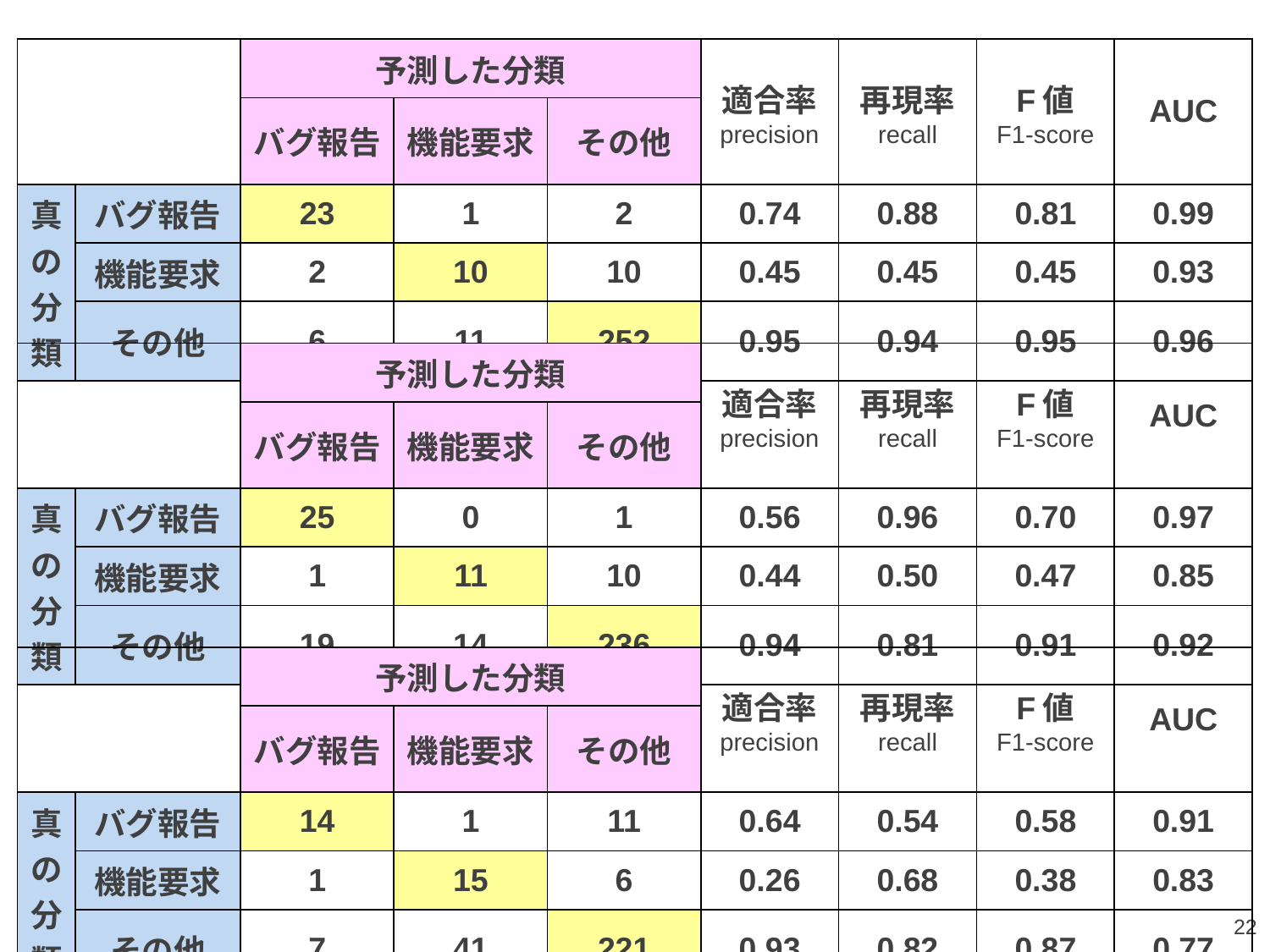

|  |  | 予測した分類 |  |  | 適合率 precision | 再現率 recall | F値 F1-score | AUC |
| --- | --- | --- | --- | --- | --- | --- | --- | --- |
|  |  | バグ報告 | 機能要求 | その他 |  |  |  |  |
| 真の分類 | バグ報告 | 23 | 1 | 2 | 0.74 | 0.88 | 0.81 | 0.99 |
|  | 機能要求 | 2 | 10 | 10 | 0.45 | 0.45 | 0.45 | 0.93 |
|  | その他 | 6 | 11 | 252 | 0.95 | 0.94 | 0.95 | 0.96 |
|  |  | 予測した分類 |  |  | 適合率 precision | 再現率 recall | F値 F1-score | AUC |
| --- | --- | --- | --- | --- | --- | --- | --- | --- |
|  |  | バグ報告 | 機能要求 | その他 |  |  |  |  |
| 真の分類 | バグ報告 | 25 | 0 | 1 | 0.56 | 0.96 | 0.70 | 0.97 |
|  | 機能要求 | 1 | 11 | 10 | 0.44 | 0.50 | 0.47 | 0.85 |
|  | その他 | 19 | 14 | 236 | 0.94 | 0.81 | 0.91 | 0.92 |
|  |  | 予測した分類 |  |  | 適合率 precision | 再現率 recall | F値 F1-score | AUC |
| --- | --- | --- | --- | --- | --- | --- | --- | --- |
|  |  | バグ報告 | 機能要求 | その他 |  |  |  |  |
| 真の分類 | バグ報告 | 14 | 1 | 11 | 0.64 | 0.54 | 0.58 | 0.91 |
|  | 機能要求 | 1 | 15 | 6 | 0.26 | 0.68 | 0.38 | 0.83 |
|  | その他 | 7 | 41 | 221 | 0.93 | 0.82 | 0.87 | 0.77 |
22